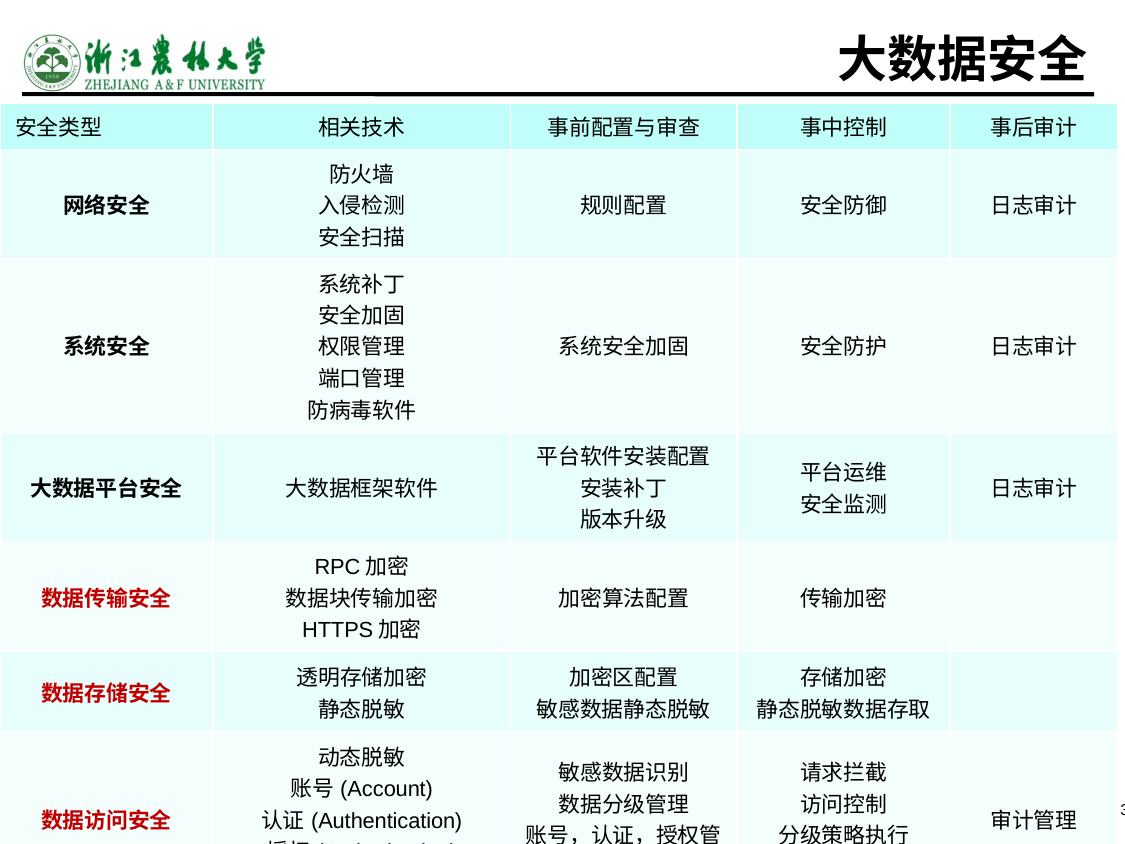

# 大数据安全
| 安全类型 | 相关技术 | 事前配置与审查 | 事中控制 | 事后审计 |
| --- | --- | --- | --- | --- |
| 网络安全 | 防火墙 入侵检测 安全扫描 | 规则配置 | 安全防御 | 日志审计 |
| 系统安全 | 系统补丁 安全加固 权限管理 端口管理 防病毒软件 | 系统安全加固 | 安全防护 | 日志审计 |
| 大数据平台安全 | 大数据框架软件 | 平台软件安装配置 安装补丁 版本升级 | 平台运维 安全监测 | 日志审计 |
| 数据传输安全 | RPC加密 数据块传输加密 HTTPS加密 | 加密算法配置 | 传输加密 |  |
| 数据存储安全 | 透明存储加密 静态脱敏 | 加密区配置 敏感数据静态脱敏 | 存储加密 静态脱敏数据存取 |  |
| 数据访问安全 | 动态脱敏 账号(Account) 认证(Authentication) 授权(Authorization) 审计(Audit) | 敏感数据识别 数据分级管理 账号，认证，授权管理 | 请求拦截 访问控制 分级策略执行 敏感数据动态脱敏 | 审计管理 |
| 服务安全 | Web服务软件 水印技术 | 漏洞扫描，安装补丁 | Web服务安全监控 | 日志审计 |